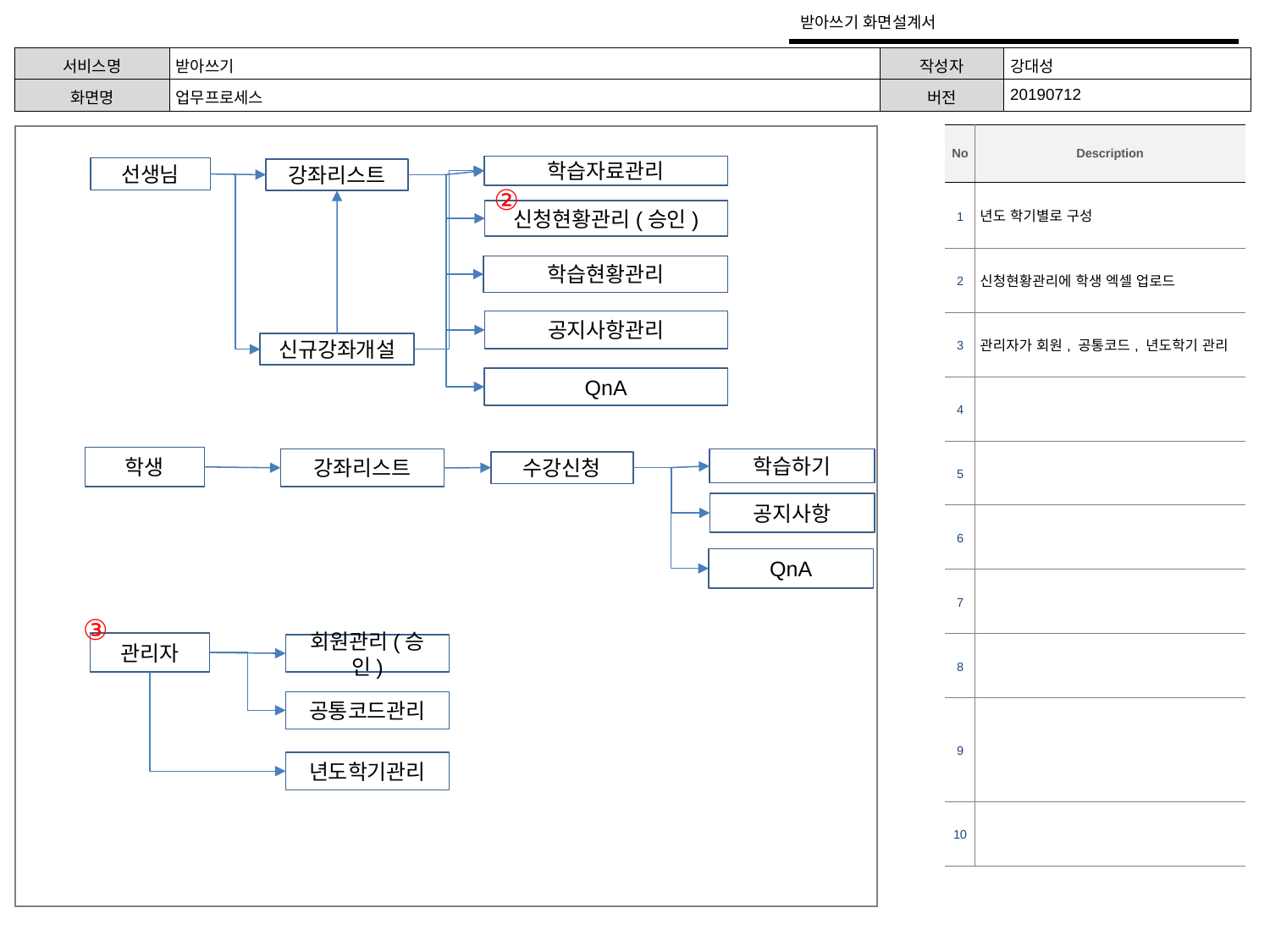

받아쓰기 화면설계서
| 서비스명 | 받아쓰기 | 작성자 | 강대성 |
| --- | --- | --- | --- |
| 화면명 | 업무프로세스 | 버전 | 20190712 |
| No | Description |
| --- | --- |
| 1 | 년도 학기별로 구성 |
| 2 | 신청현황관리에 학생 엑셀 업로드 |
| 3 | 관리자가 회원, 공통코드, 년도학기 관리 |
| 4 |  |
| 5 |  |
| 6 |  |
| 7 |  |
| 8 |  |
| 9 |  |
| 10 |  |

학습자료관리
선생님
강좌리스트
②
신청현황관리(승인)
학습현황관리
공지사항관리
신규강좌개설
QnA
학생
학습하기
강좌리스트
수강신청
공지사항
QnA
③
관리자
회원관리(승인)
공통코드관리
년도학기관리